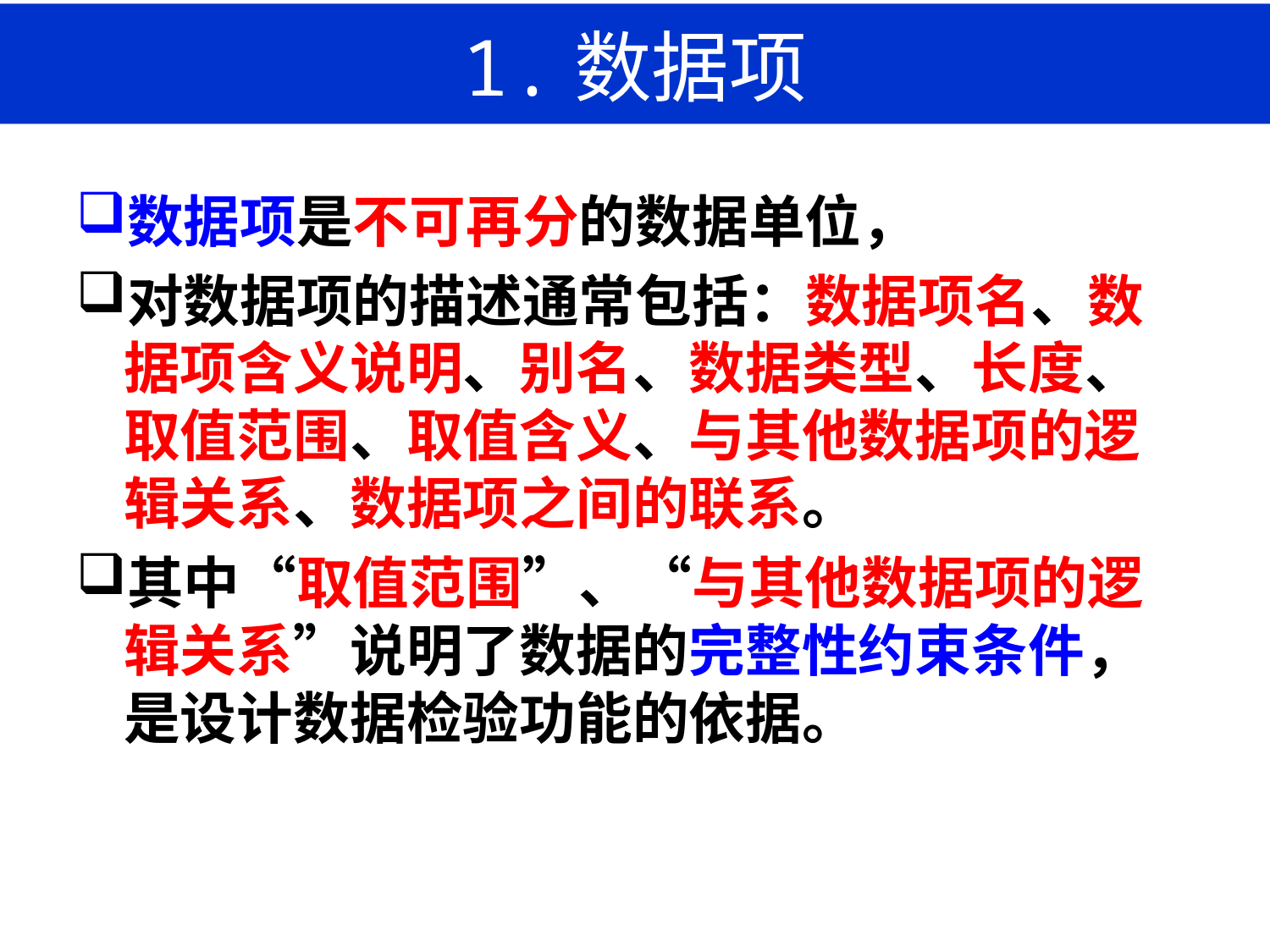

# 1.数据项
数据项是不可再分的数据单位，
对数据项的描述通常包括：数据项名、数据项含义说明、别名、数据类型、长度、取值范围、取值含义、与其他数据项的逻辑关系、数据项之间的联系。
其中“取值范围”、“与其他数据项的逻辑关系”说明了数据的完整性约束条件，是设计数据检验功能的依据。